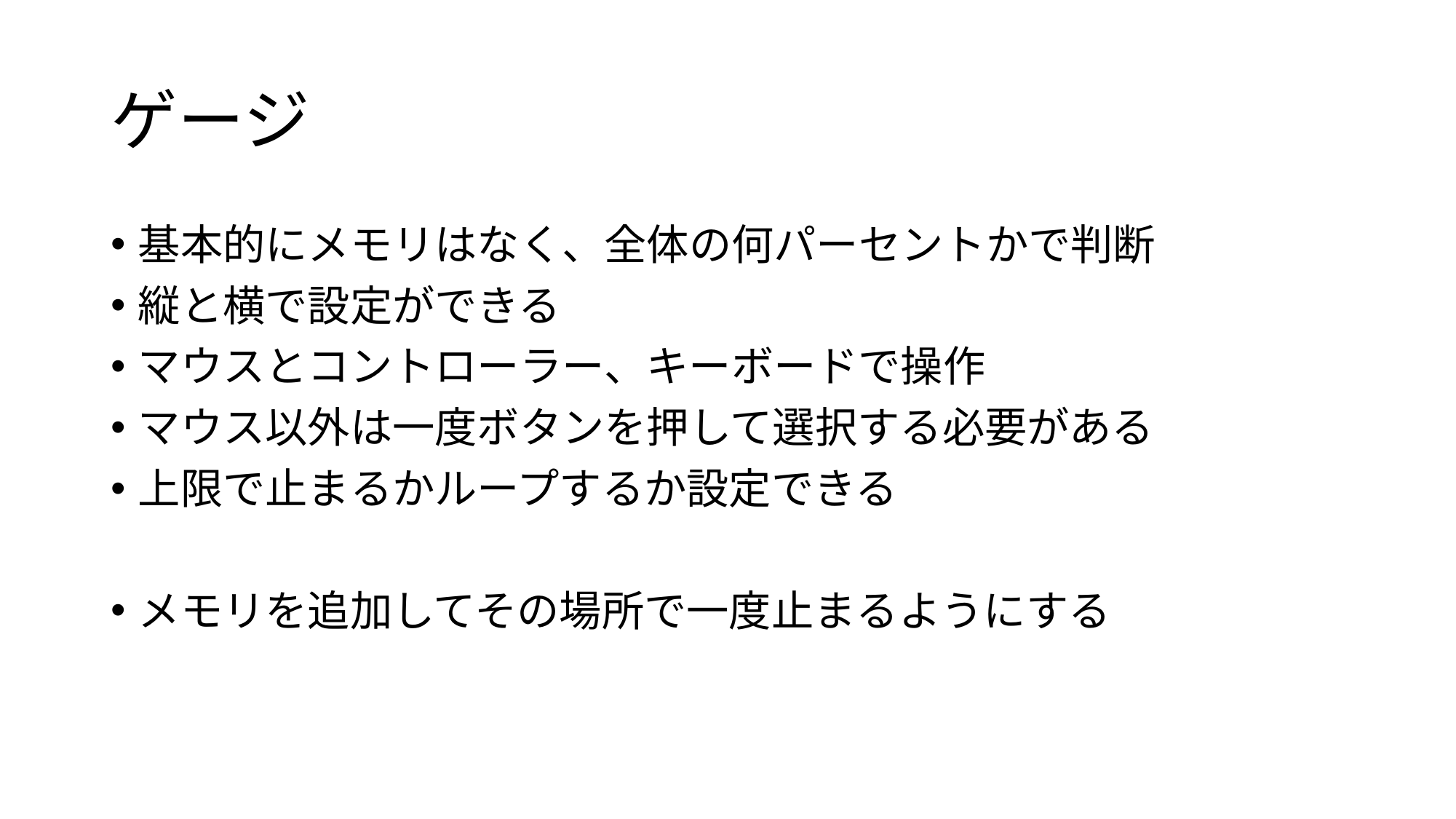

# ゲージ
基本的にメモリはなく、全体の何パーセントかで判断
縦と横で設定ができる
マウスとコントローラー、キーボードで操作
マウス以外は一度ボタンを押して選択する必要がある
上限で止まるかループするか設定できる

メモリを追加してその場所で一度止まるようにする